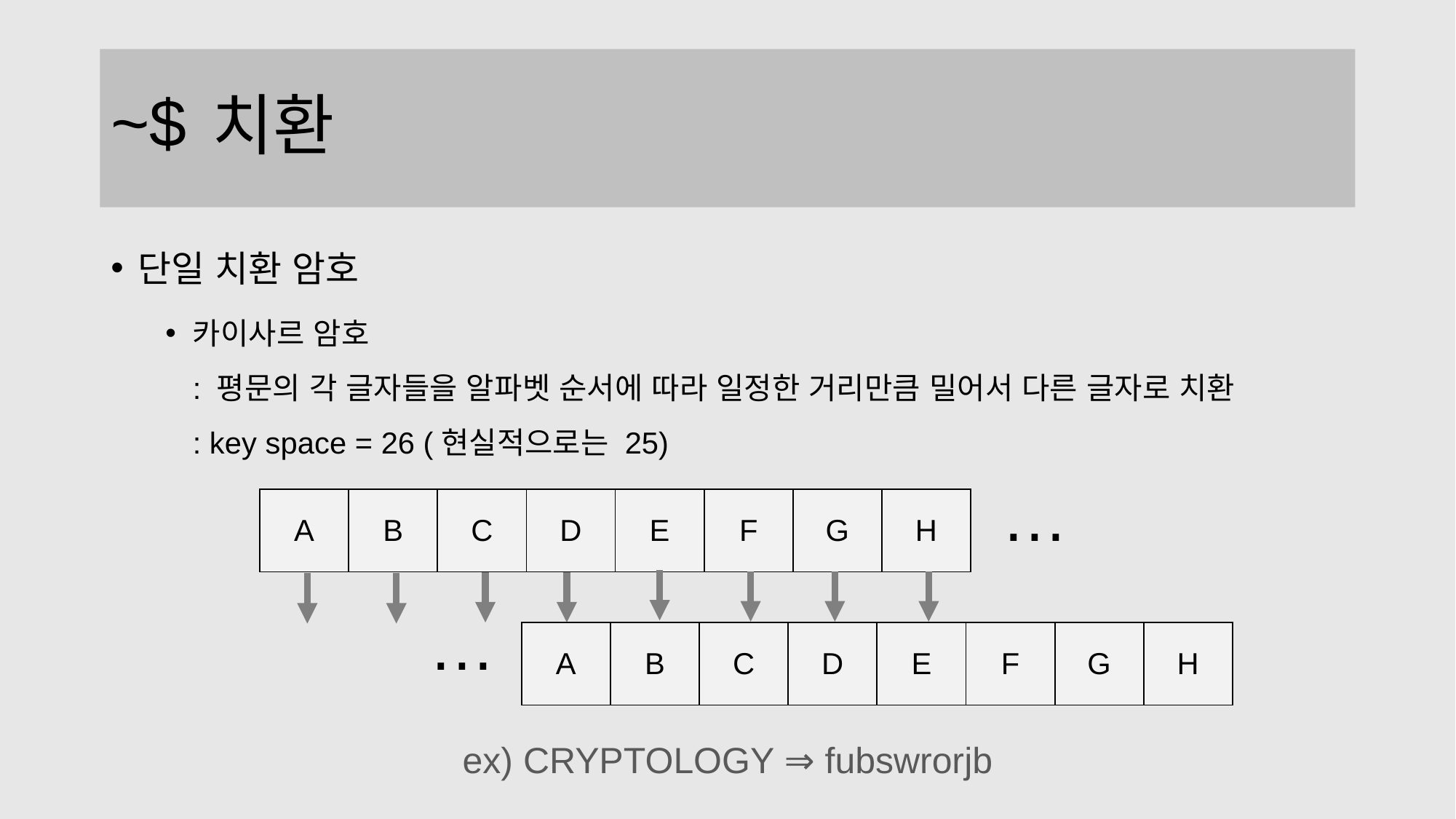

# 치환
단일 치환 암호
카이사르 암호
: 평문의 각 글자들을 알파벳 순서에 따라 일정한 거리만큼 밀어서 다른 글자로 치환
: key space = 26 (현실적으로는 25)
…
| A | B | C | D | E | F | G | H |
| --- | --- | --- | --- | --- | --- | --- | --- |
…
| A | B | C | D | E | F | G | H |
| --- | --- | --- | --- | --- | --- | --- | --- |
ex) CRYPTOLOGY ⇒ fubswrorjb